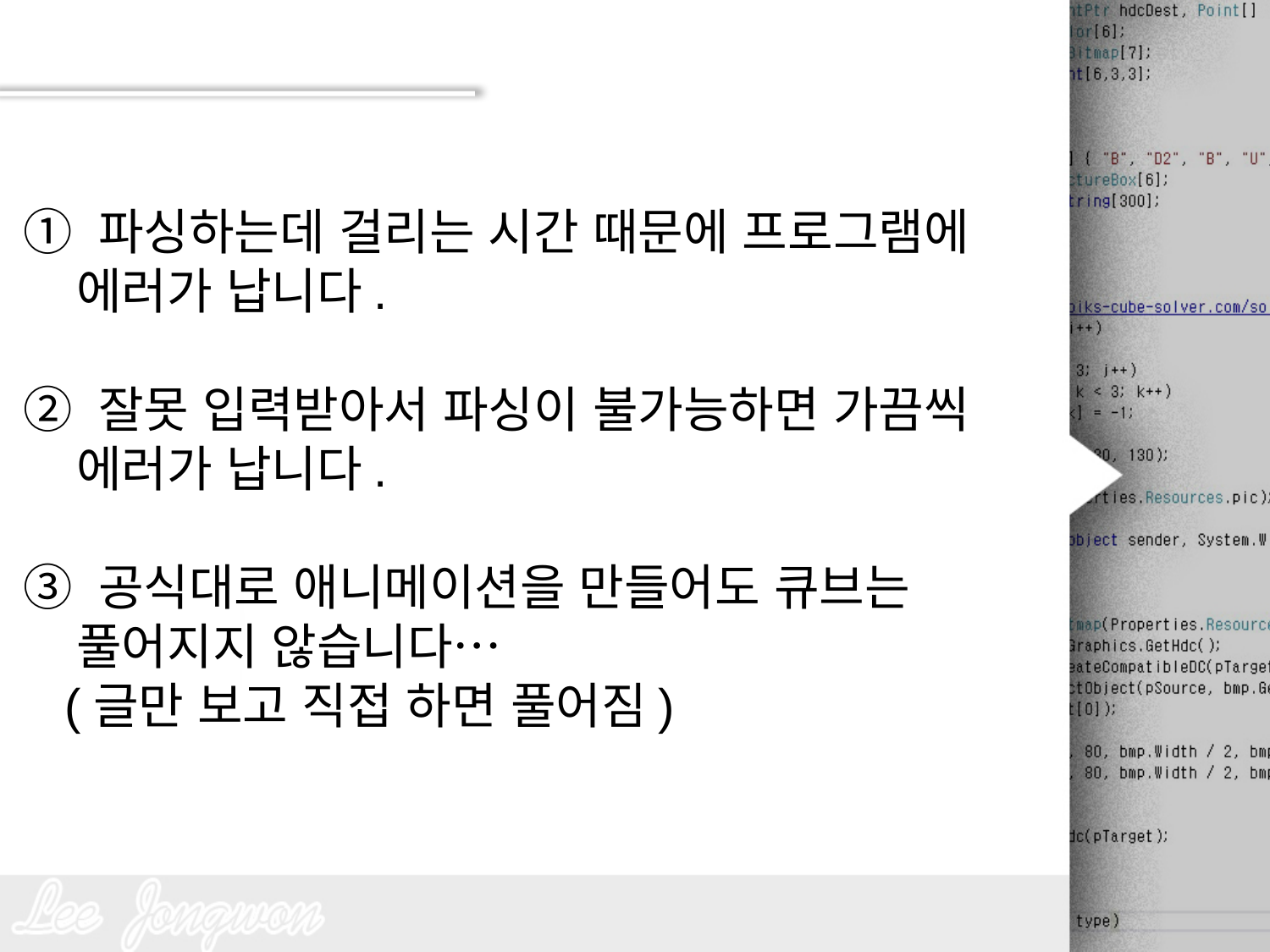

개선해야 할 부분

① 파싱하는데 걸리는 시간 때문에 프로그램에
   에러가 납니다.

② 잘못 입력받아서 파싱이 불가능하면 가끔씩
   에러가 납니다.

③ 공식대로 애니메이션을 만들어도 큐브는
   풀어지지 않습니다…
   (글만 보고 직접 하면 풀어짐)